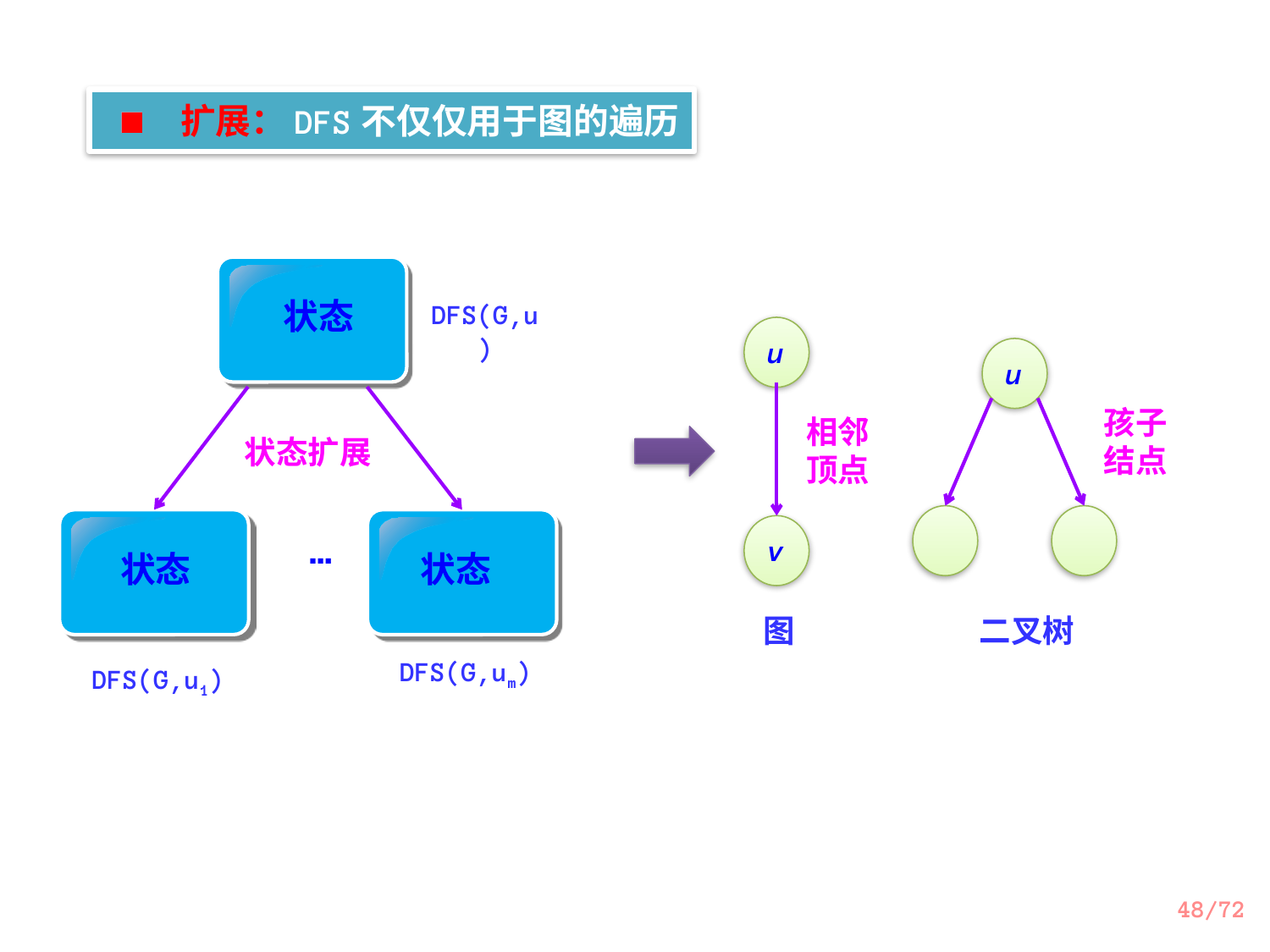

扩展：DFS不仅仅用于图的遍历

状态
DFS(G,u)
u
相邻顶点

v
图
u
孩子结点

二叉树
状态扩展

…
状态
状态
DFS(G,um)
DFS(G,u1)
48/72